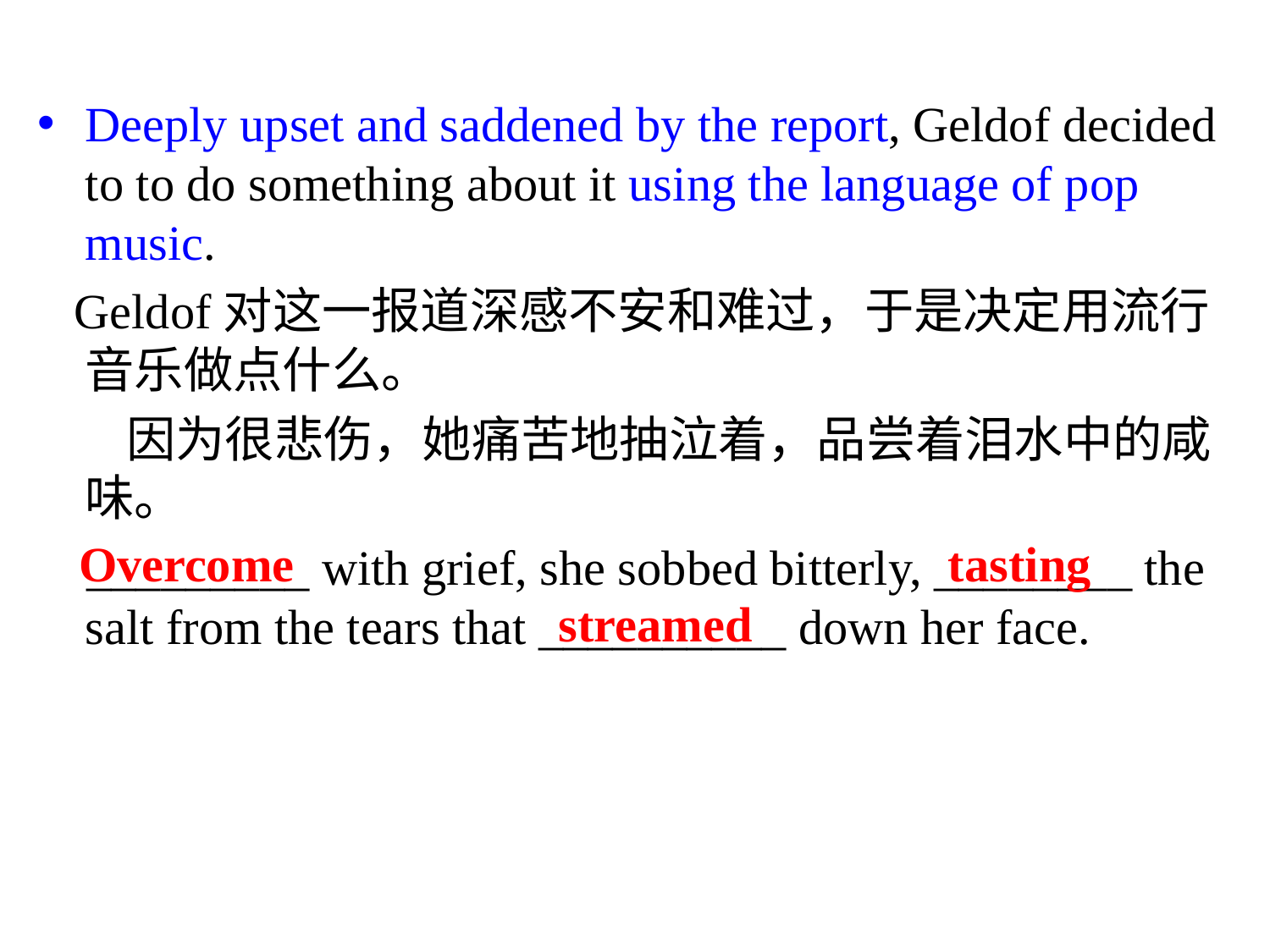

Deeply upset and saddened by the report, Geldof decided to to do something about it using the language of pop music.
   Geldof对这一报道深感不安和难过，于是决定用流行音乐做点什么。
       因为很悲伤，她痛苦地抽泣着，品尝着泪水中的咸味。
    _________ with grief, she sobbed bitterly, ________ the salt from the tears that __________ down her face.

Overcome
tasting
streamed